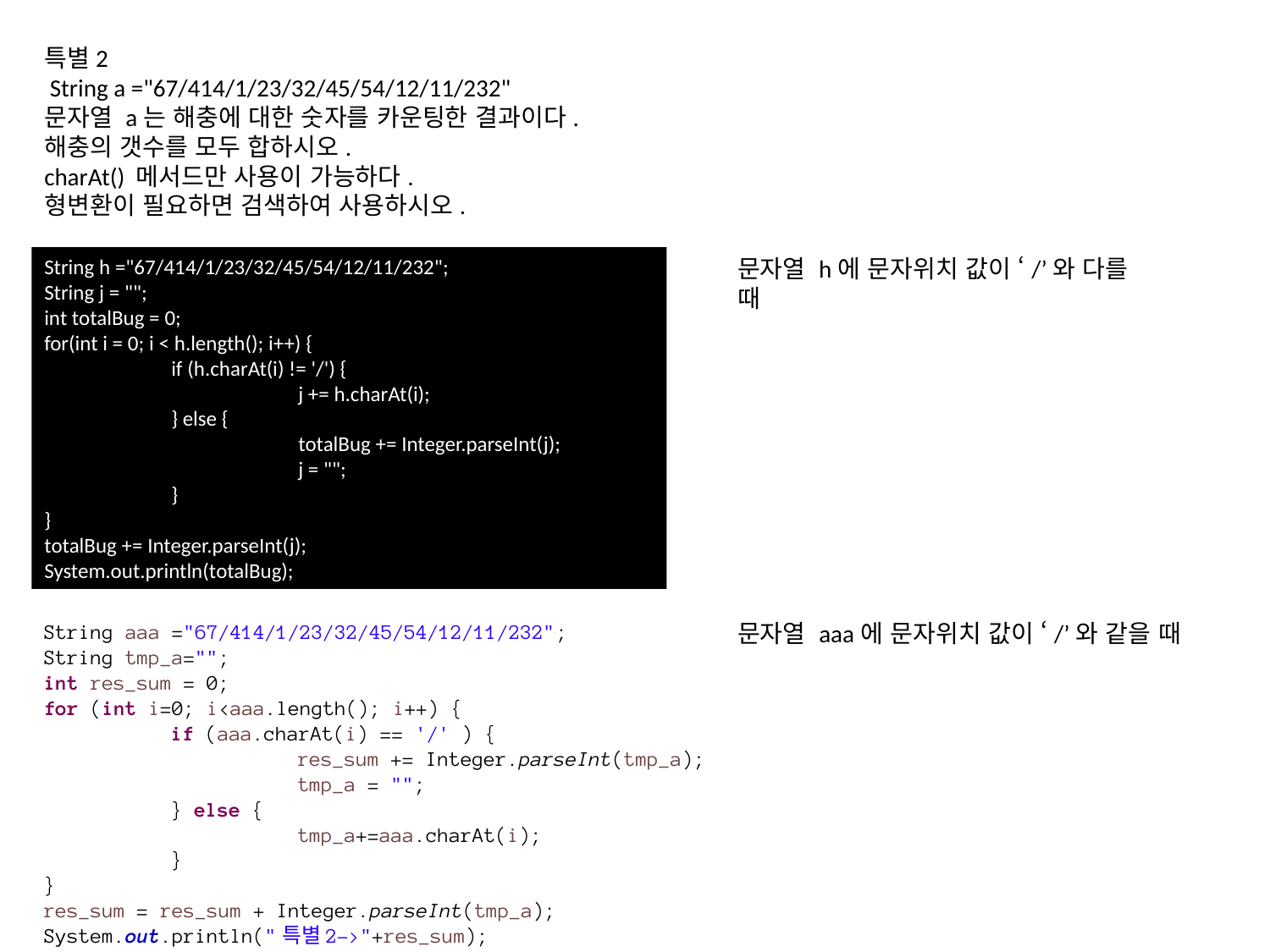

특별2
 String a ="67/414/1/23/32/45/54/12/11/232"
문자열 a는 해충에 대한 숫자를 카운팅한 결과이다.
해충의 갯수를 모두 합하시오.
charAt() 메서드만 사용이 가능하다.
형변환이 필요하면 검색하여 사용하시오.
String h ="67/414/1/23/32/45/54/12/11/232";
String j = "";
int totalBug = 0;
for(int i = 0; i < h.length(); i++) {
	if (h.charAt(i) != '/') {
		j += h.charAt(i);
	} else {
		totalBug += Integer.parseInt(j);
		j = "";
	}
}
totalBug += Integer.parseInt(j);
System.out.println(totalBug);
문자열 h에 문자위치 값이 ‘/’와 다를 때
String aaa ="67/414/1/23/32/45/54/12/11/232";
String tmp_a="";
int res_sum = 0;
for (int i=0; i<aaa.length(); i++) {
	if (aaa.charAt(i) == '/' ) {
		res_sum += Integer.parseInt(tmp_a);
		tmp_a = "";
	} else {
		tmp_a+=aaa.charAt(i);
	}
}
res_sum = res_sum + Integer.parseInt(tmp_a);
System.out.println("특별2->"+res_sum);
문자열 aaa에 문자위치 값이 ‘/’와 같을 때